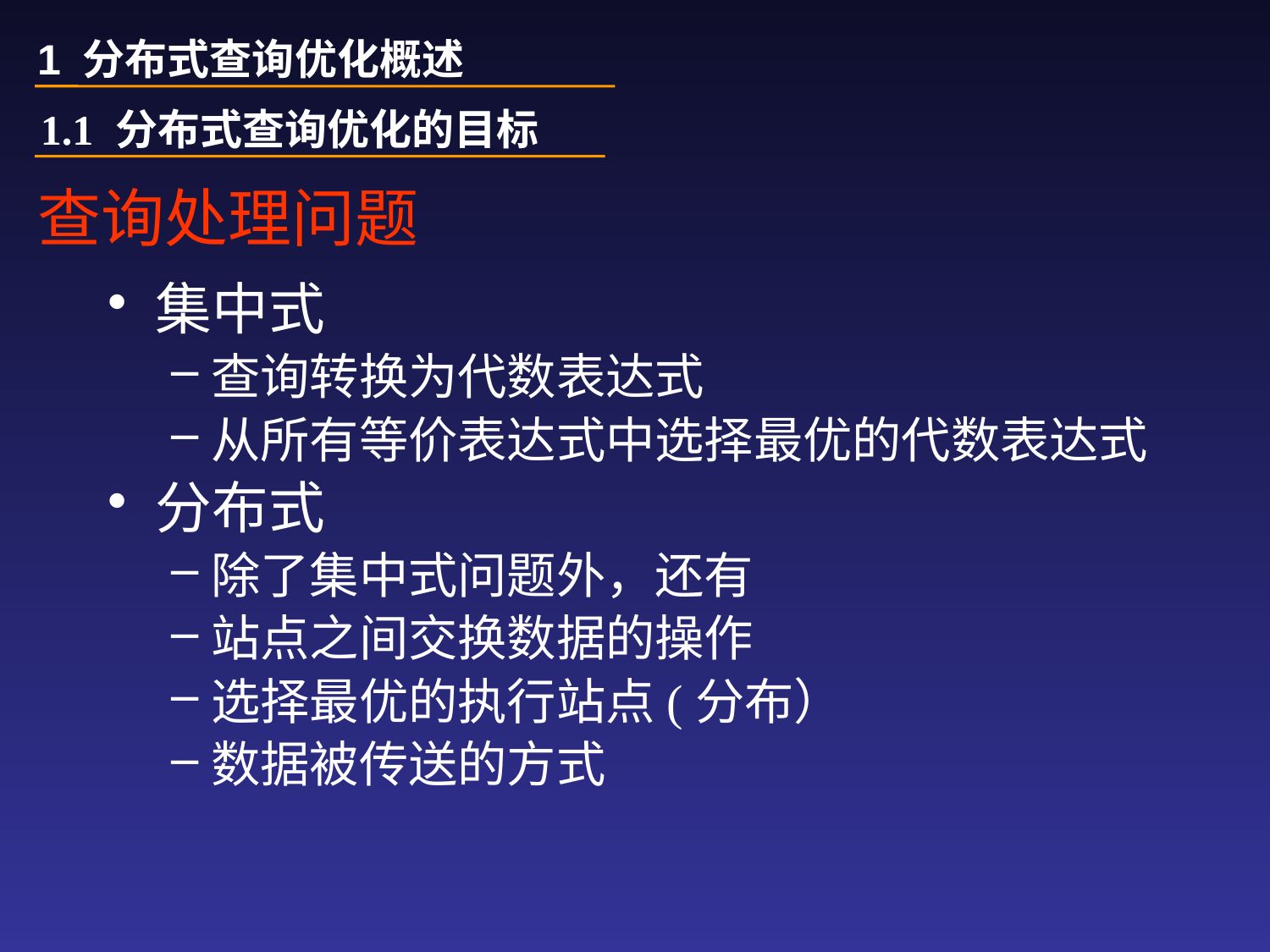

1 分布式查询优化概述

1.1 分布式查询优化的目标

# 查询处理问题
集中式
查询转换为代数表达式
从所有等价表达式中选择最优的代数表达式
分布式
除了集中式问题外，还有
站点之间交换数据的操作
选择最优的执行站点(分布）
数据被传送的方式